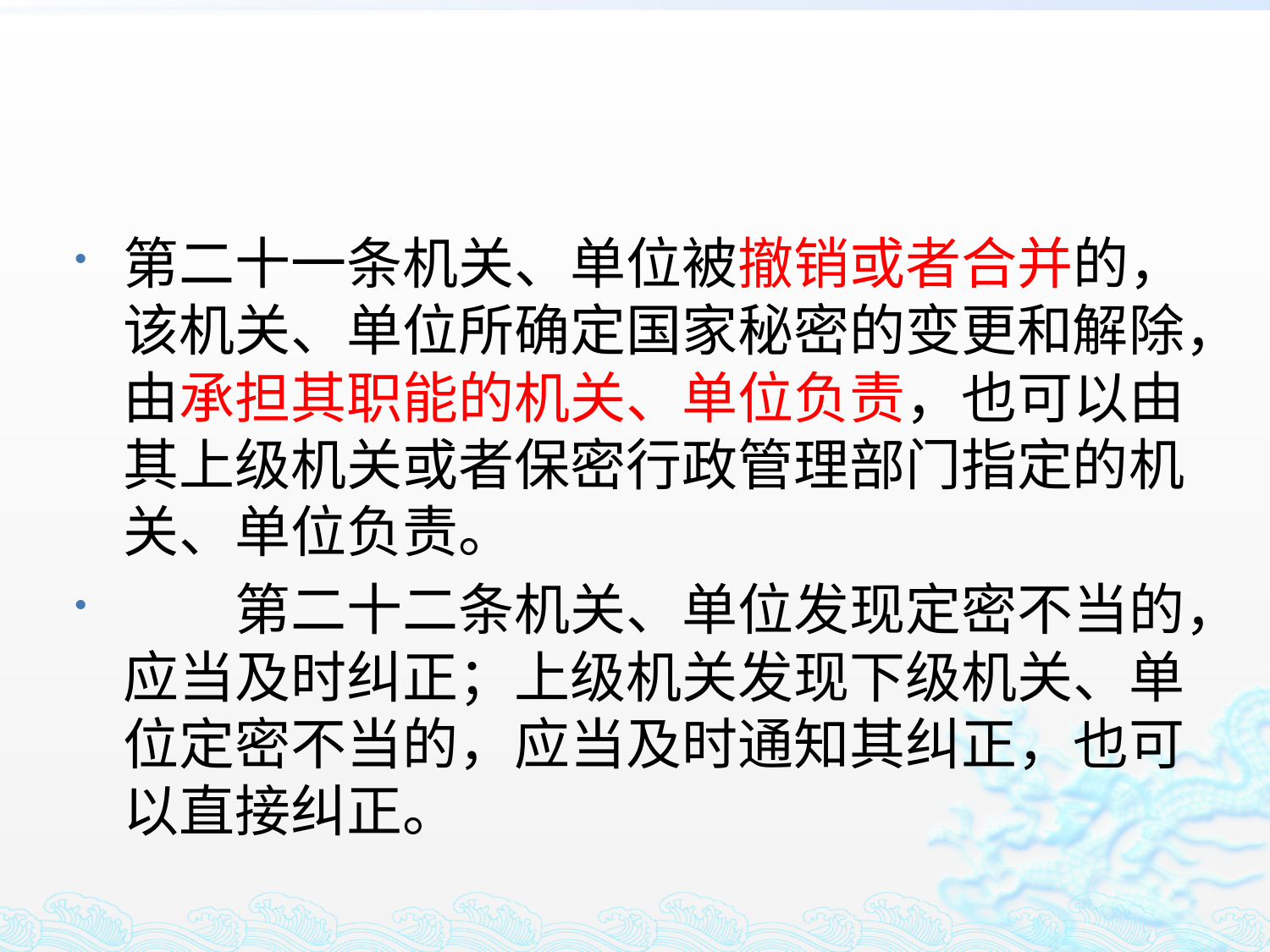

#
第二十一条机关、单位被撤销或者合并的，该机关、单位所确定国家秘密的变更和解除，由承担其职能的机关、单位负责，也可以由其上级机关或者保密行政管理部门指定的机关、单位负责。
　　第二十二条机关、单位发现定密不当的，应当及时纠正；上级机关发现下级机关、单位定密不当的，应当及时通知其纠正，也可以直接纠正。